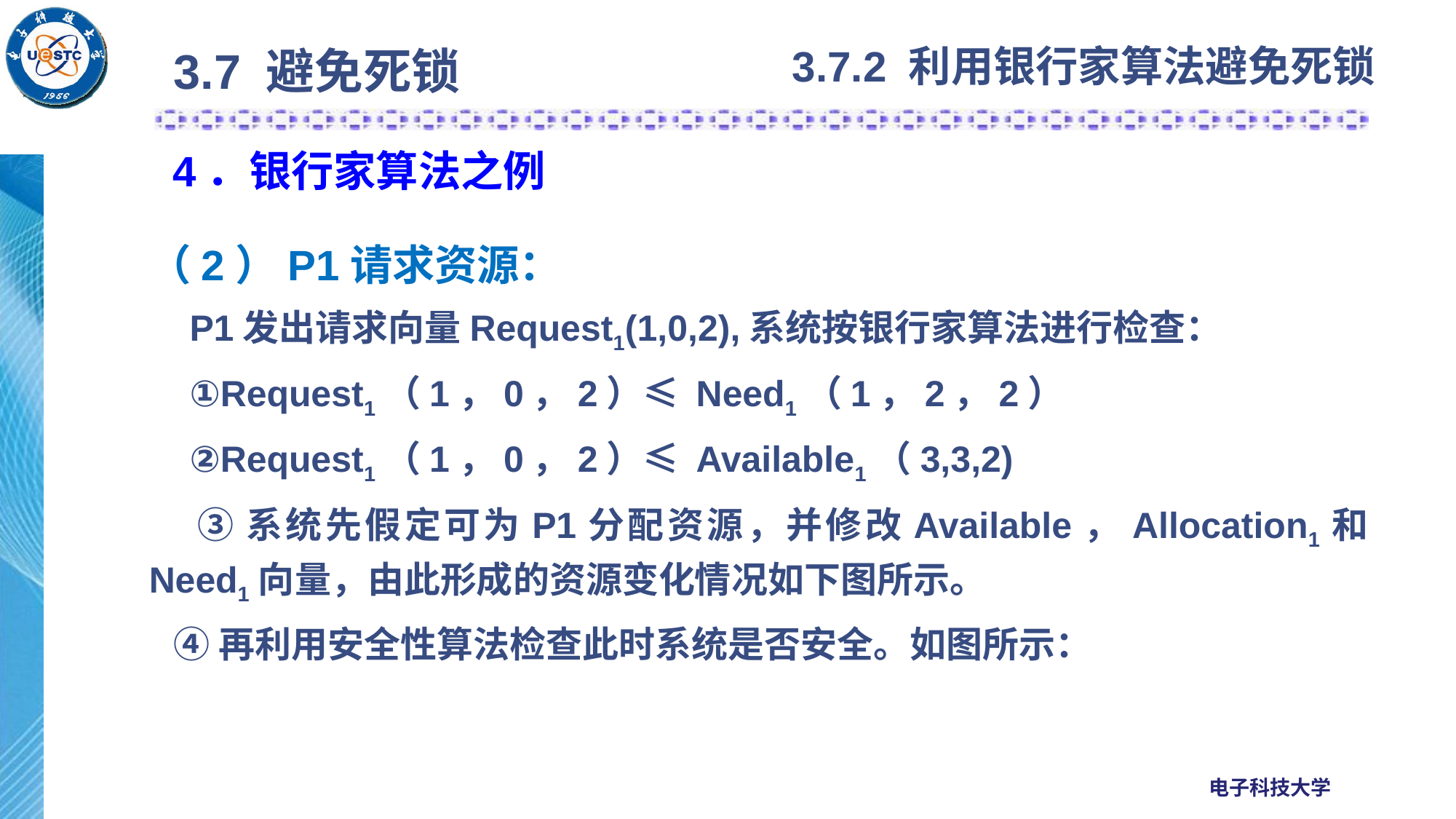

3.7 避免死锁
3.7.2 利用银行家算法避免死锁
# 4．银行家算法之例
（2）P1请求资源：
    P1发出请求向量Request1(1,0,2),系统按银行家算法进行检查：
    ①Request1（1，0，2）≤ Need1（1，2，2）
    ②Request1（1，0，2）≤ Available1（3,3,2)
    ③系统先假定可为P1分配资源，并修改Available，Allocation1和Need1向量，由此形成的资源变化情况如下图所示。
   ④再利用安全性算法检查此时系统是否安全。如图所示：